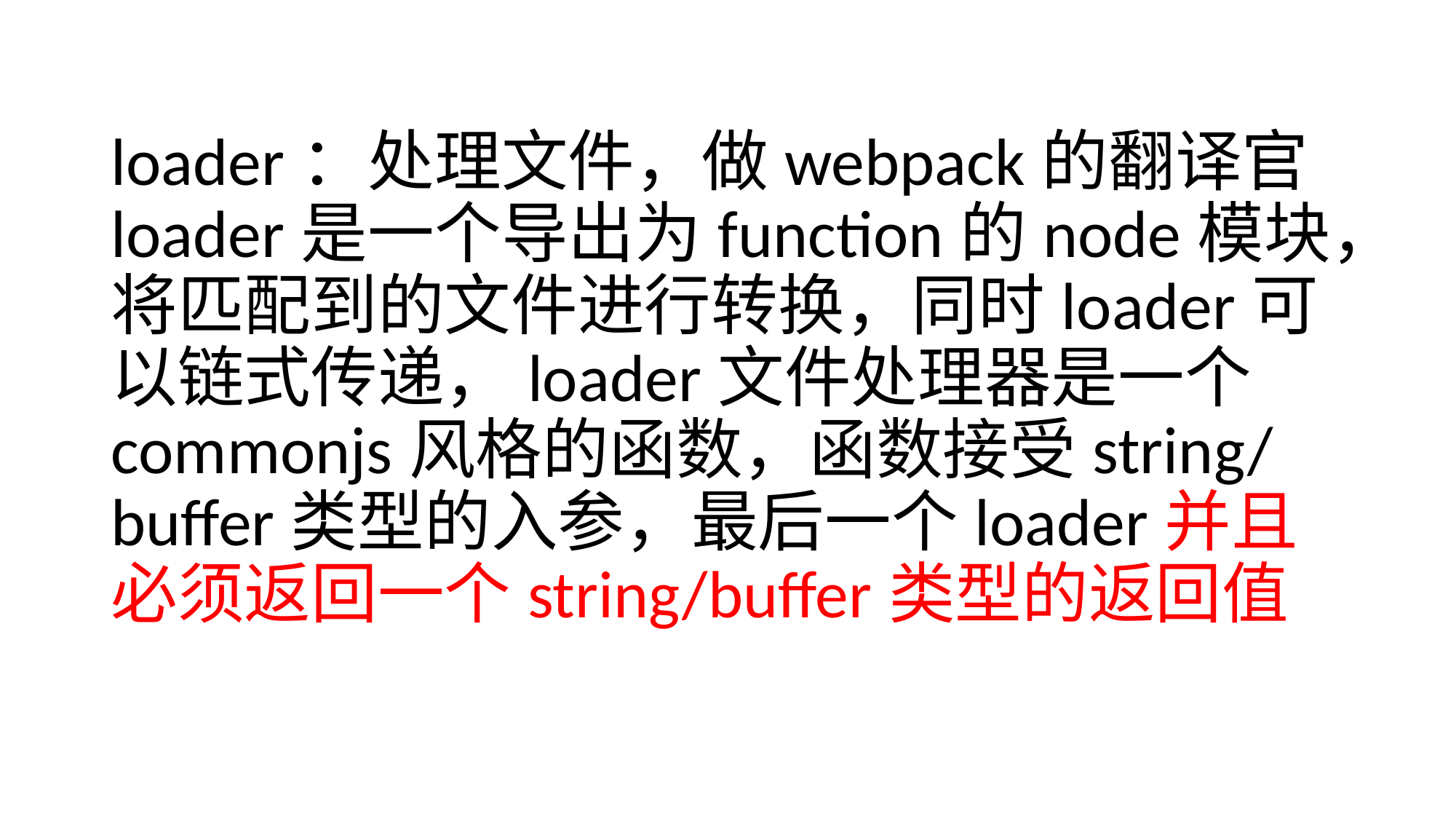

# loader：处理文件，做webpack的翻译官 loader是一个导出为function的node模块，将匹配到的文件进行转换，同时loader可以链式传递，loader文件处理器是一个commonjs风格的函数，函数接受string/buffer类型的入参，最后一个loader并且必须返回一个string/buffer类型的返回值